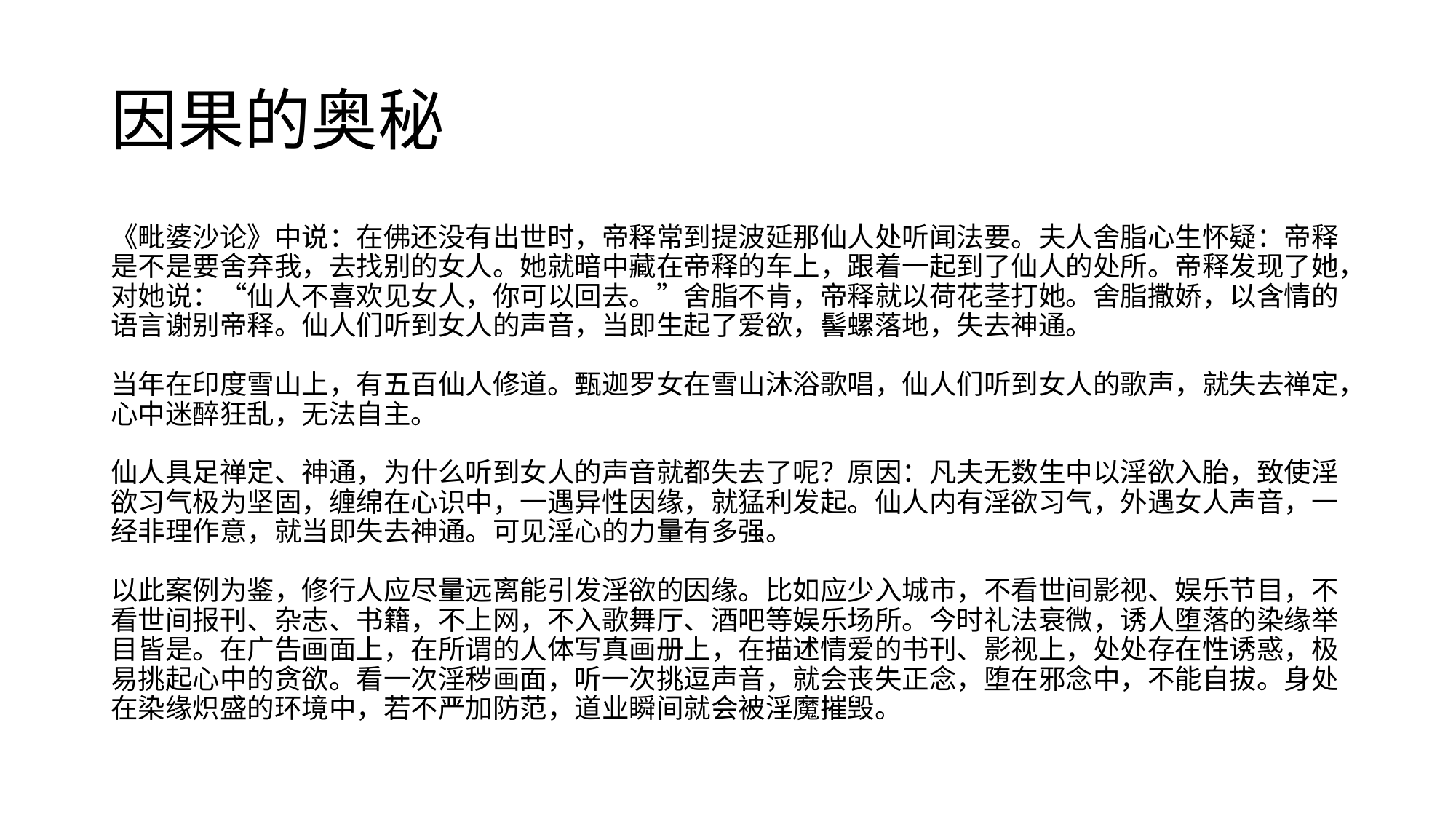

# 因果的奥秘
《毗婆沙论》中说：在佛还没有出世时，帝释常到提波延那仙人处听闻法要。夫人舍脂心生怀疑：帝释是不是要舍弃我，去找别的女人。她就暗中藏在帝释的车上，跟着一起到了仙人的处所。帝释发现了她，对她说：“仙人不喜欢见女人，你可以回去。”舍脂不肯，帝释就以荷花茎打她。舍脂撒娇，以含情的语言谢别帝释。仙人们听到女人的声音，当即生起了爱欲，髻螺落地，失去神通。

当年在印度雪山上，有五百仙人修道。甄迦罗女在雪山沐浴歌唱，仙人们听到女人的歌声，就失去禅定，心中迷醉狂乱，无法自主。

仙人具足禅定、神通，为什么听到女人的声音就都失去了呢？原因：凡夫无数生中以淫欲入胎，致使淫欲习气极为坚固，缠绵在心识中，一遇异性因缘，就猛利发起。仙人内有淫欲习气，外遇女人声音，一经非理作意，就当即失去神通。可见淫心的力量有多强。

以此案例为鉴，修行人应尽量远离能引发淫欲的因缘。比如应少入城市，不看世间影视、娱乐节目，不看世间报刊、杂志、书籍，不上网，不入歌舞厅、酒吧等娱乐场所。今时礼法衰微，诱人堕落的染缘举目皆是。在广告画面上，在所谓的人体写真画册上，在描述情爱的书刊、影视上，处处存在性诱惑，极易挑起心中的贪欲。看一次淫秽画面，听一次挑逗声音，就会丧失正念，堕在邪念中，不能自拔。身处在染缘炽盛的环境中，若不严加防范，道业瞬间就会被淫魔摧毁。